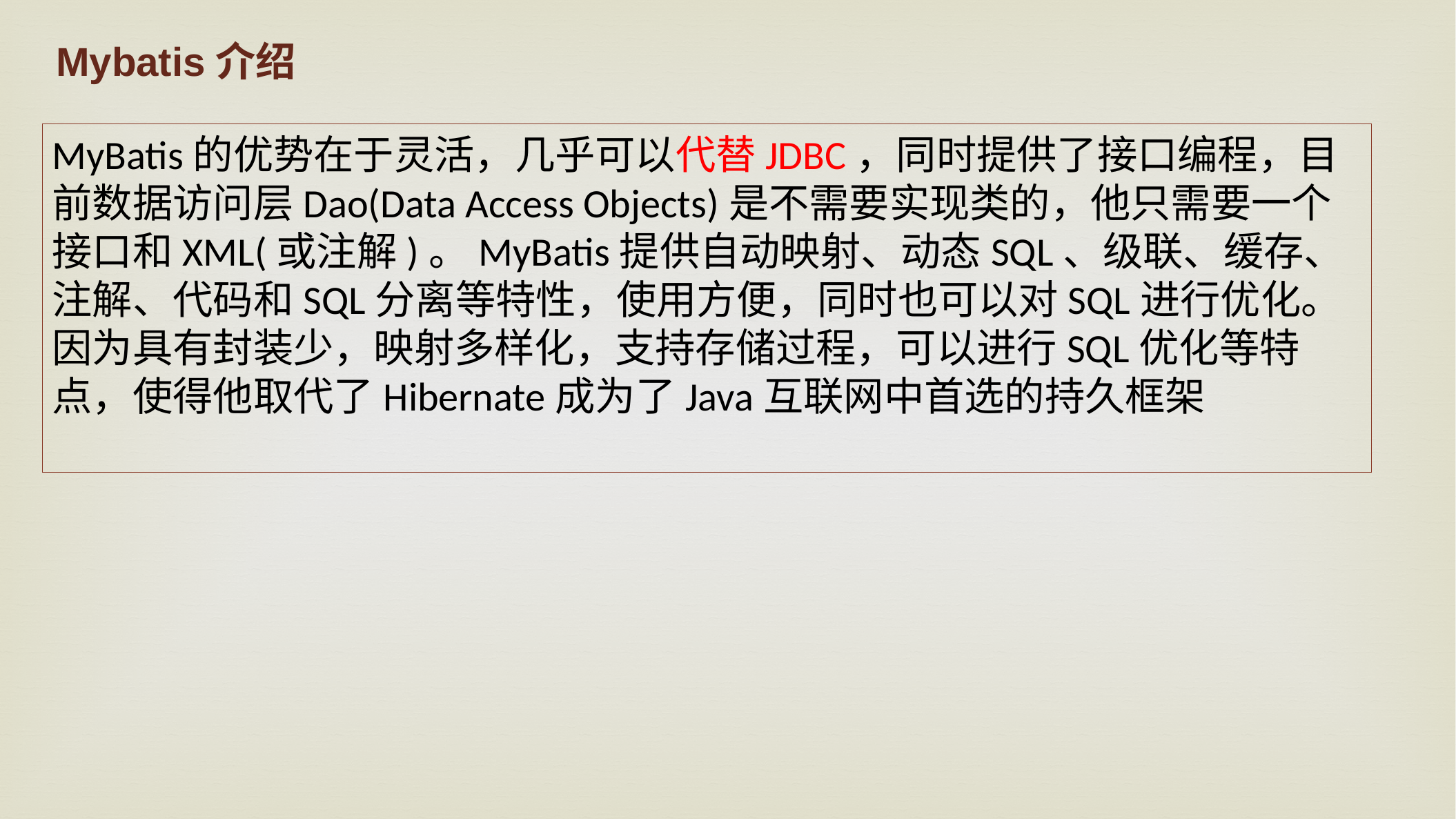

Mybatis介绍
MyBatis的优势在于灵活，几乎可以代替JDBC，同时提供了接口编程，目前数据访问层Dao(Data Access Objects)是不需要实现类的，他只需要一个接口和XML(或注解)。MyBatis提供自动映射、动态SQL、级联、缓存、注解、代码和SQL分离等特性，使用方便，同时也可以对SQL进行优化。因为具有封装少，映射多样化，支持存储过程，可以进行SQL优化等特点，使得他取代了Hibernate成为了Java互联网中首选的持久框架